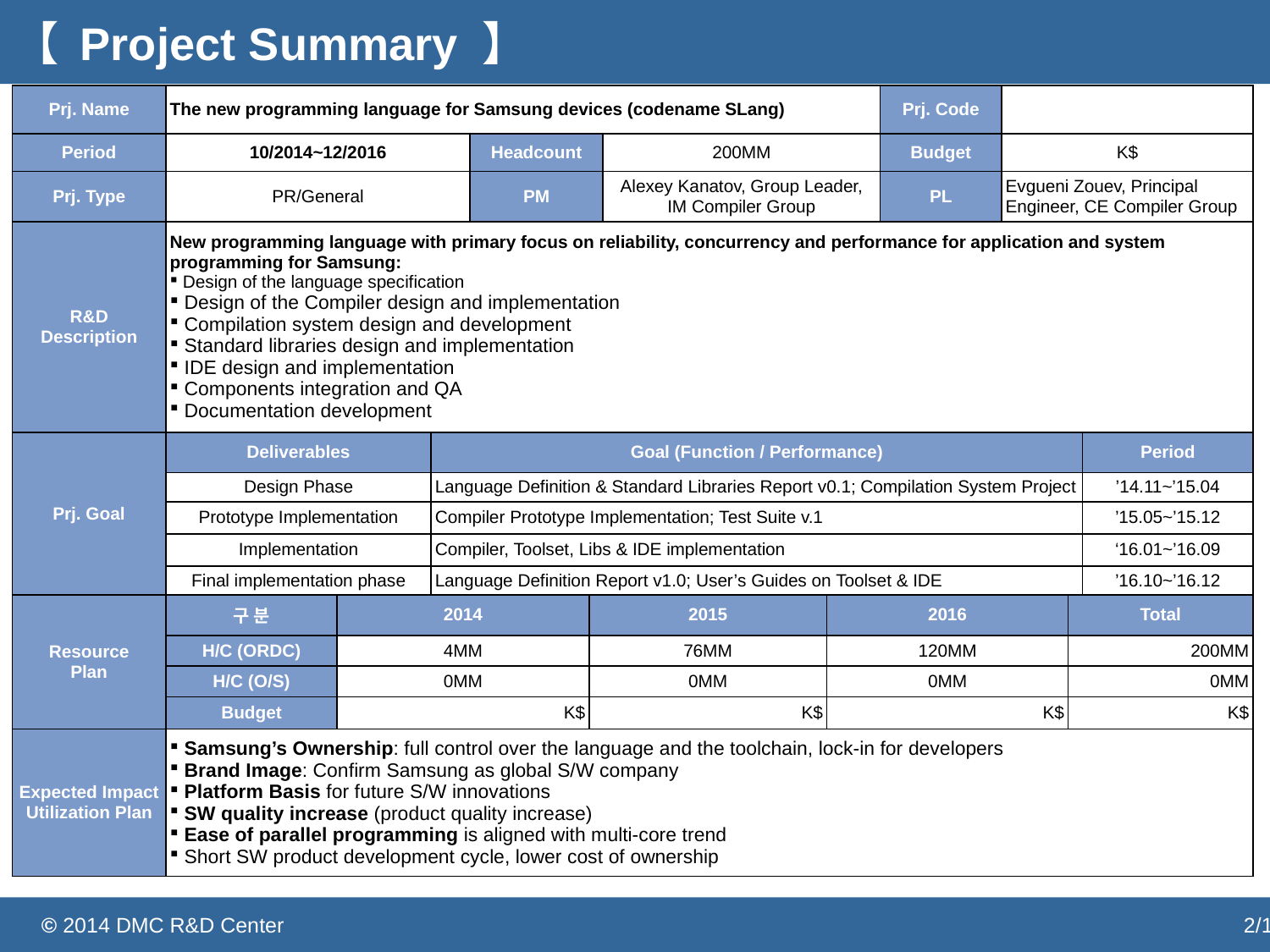

【 Project Summary 】
| Prj. Name | The new programming language for Samsung devices (codename SLang) |  |  |  |  |  |  | Prj. Code |  |  |  |
| --- | --- | --- | --- | --- | --- | --- | --- | --- | --- | --- | --- |
| Period | 10/2014~12/2016 |  |  | Headcount |  | 200MM |  | Budget | K$ |  |  |
| Prj. Type | PR/General |  |  | PM |  | Alexey Kanatov, Group Leader, IM Compiler Group |  | PL | Evgueni Zouev, Principal Engineer, CE Compiler Group |  |  |
| R&D Description | New programming language with primary focus on reliability, concurrency and performance for application and system programming for Samsung: Design of the language specification Design of the Compiler design and implementation Compilation system design and development Standard libraries design and implementation IDE design and implementation Components integration and QA Documentation development |  |  |  |  |  |  |  |  |  |  |
| Prj. Goal | Deliverables |  | Goal (Function / Performance) |  |  |  |  |  |  |  | Period |
|  | Design Phase |  | Language Definition & Standard Libraries Report v0.1; Compilation System Project |  |  |  |  |  |  |  | ’14.11~’15.04 |
|  | Prototype Implementation |  | Compiler Prototype Implementation; Test Suite v.1 |  |  |  |  |  |  |  | ’15.05~’15.12 |
|  | Implementation |  | Compiler, Toolset, Libs & IDE implementation |  |  |  |  |  |  |  | ‘16.01~’16.09 |
|  | Final implementation phase |  | Language Definition Report v1.0; User’s Guides on Toolset & IDE |  |  |  |  |  |  |  | ’16.10~’16.12 |
| Resource Plan | 구 분 | 2014 |  |  | 2015 |  | 2016 |  |  | Total |  |
|  | H/C (ORDC) | 4MM |  |  | 76MM |  | 120MM |  |  | 200MM |  |
|  | H/C (O/S) | 0MM |  |  | 0MM |  | 0MM |  |  | 0MM |  |
|  | Budget | K$ |  |  | K$ |  | K$ |  |  | K$ |  |
| Expected Impact Utilization Plan | Samsung’s Ownership: full control over the language and the toolchain, lock-in for developers Brand Image: Confirm Samsung as global S/W company Platform Basis for future S/W innovations SW quality increase (product quality increase) Ease of parallel programming is aligned with multi-core trend Short SW product development cycle, lower cost of ownership |  |  |  |  |  |  |  |  |  |  |